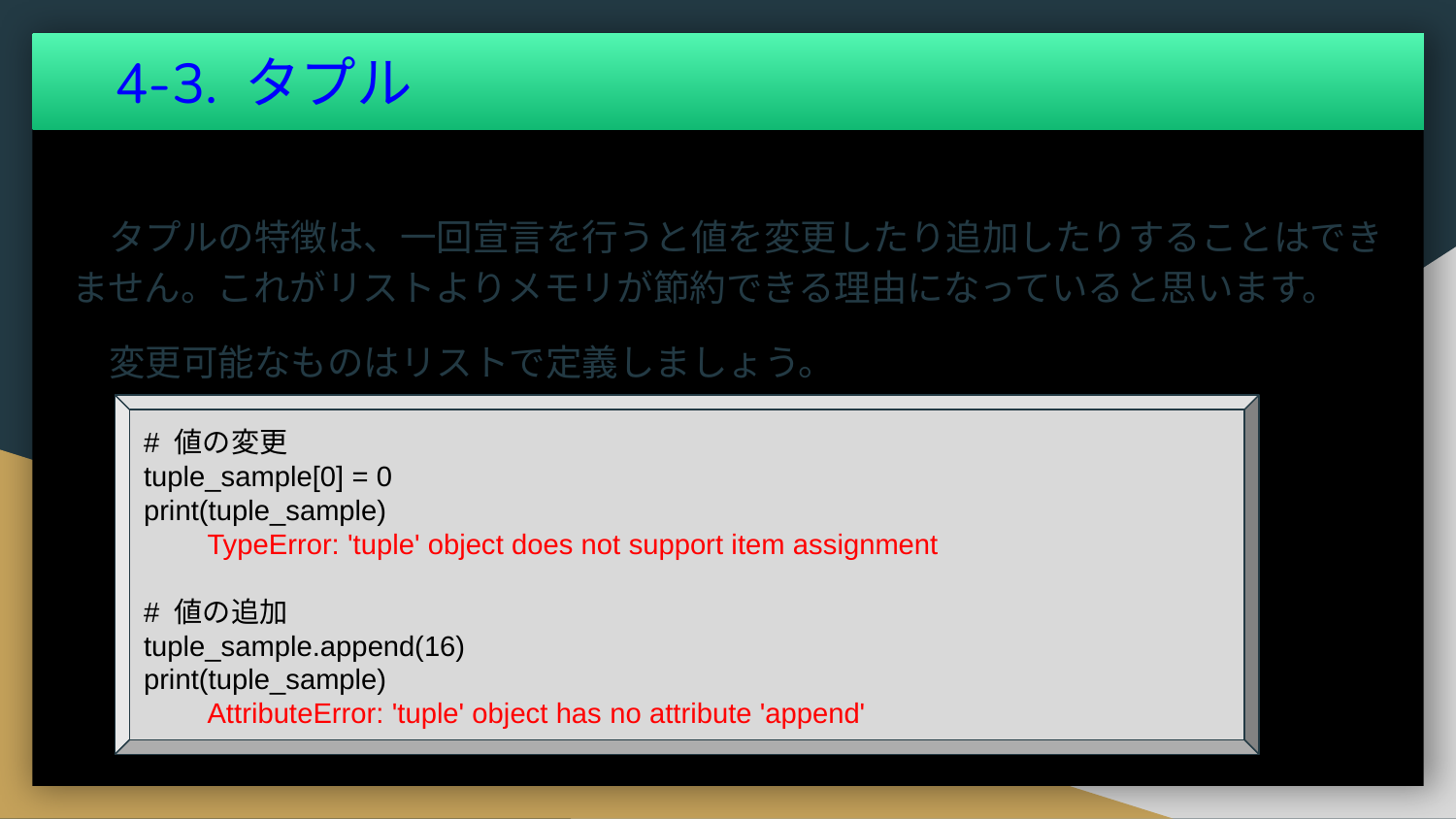

4-3. タプル
　タプルの特徴は、一回宣言を行うと値を変更したり追加したりすることはできません。これがリストよりメモリが節約できる理由になっていると思います。
　変更可能なものはリストで定義しましょう。
# 値の変更
tuple_sample[0] = 0
print(tuple_sample)
　　TypeError: 'tuple' object does not support item assignment

# 値の追加
tuple_sample.append(16)
print(tuple_sample)
　　AttributeError: 'tuple' object has no attribute 'append'